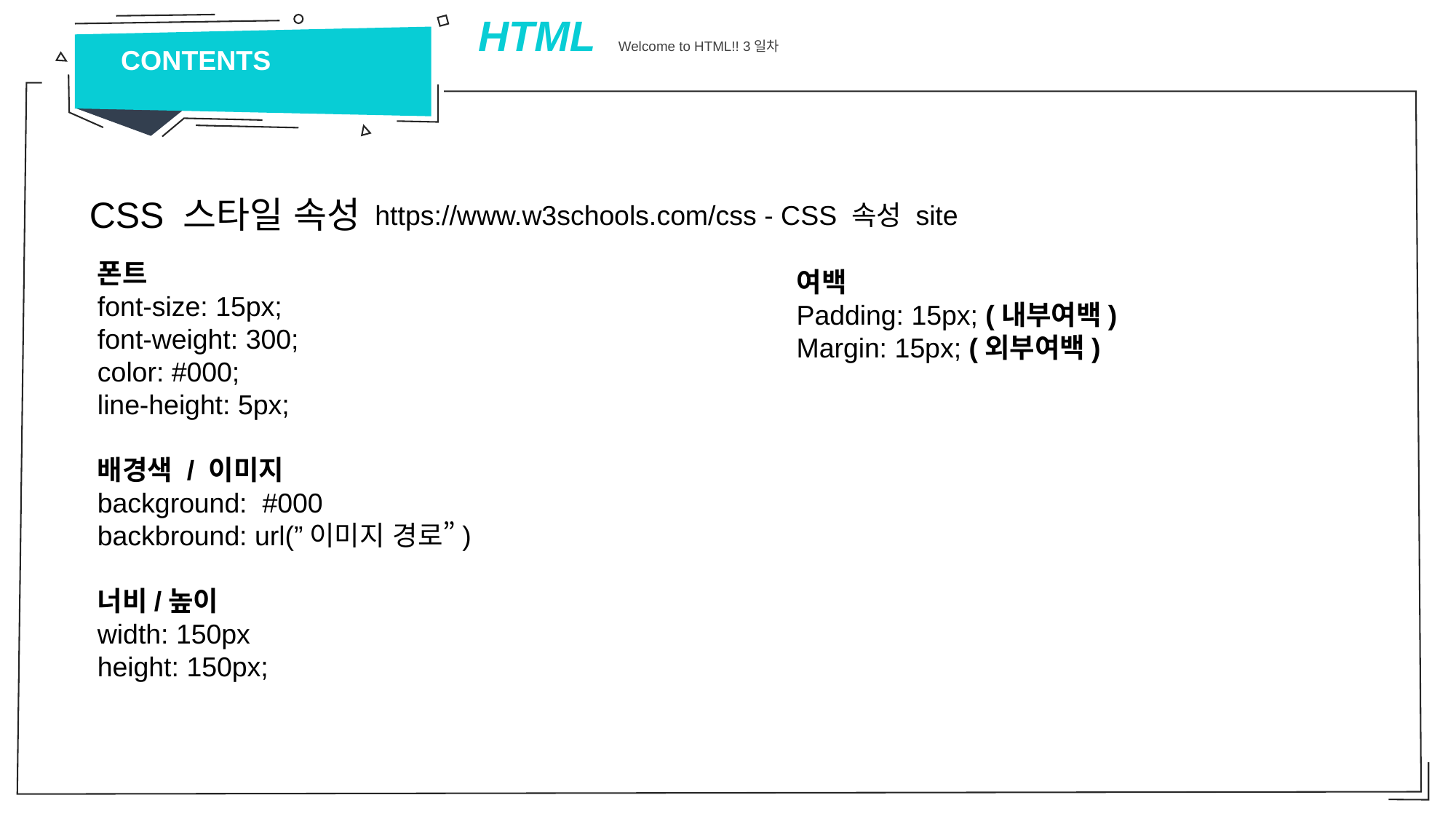

HTML  Welcome to HTML!! 3일차

CONTENTS

CSS 스타일 속성
https://www.w3schools.com/css - CSS 속성 site
폰트
font-size: 15px;
font-weight: 300;
color: #000;
line-height: 5px;

배경색 / 이미지
background:  #000
backbround: url(”이미지 경로”)

너비/높이
width: 150px
height: 150px;
여백
Padding: 15px; (내부여백)
Margin: 15px; (외부여백)